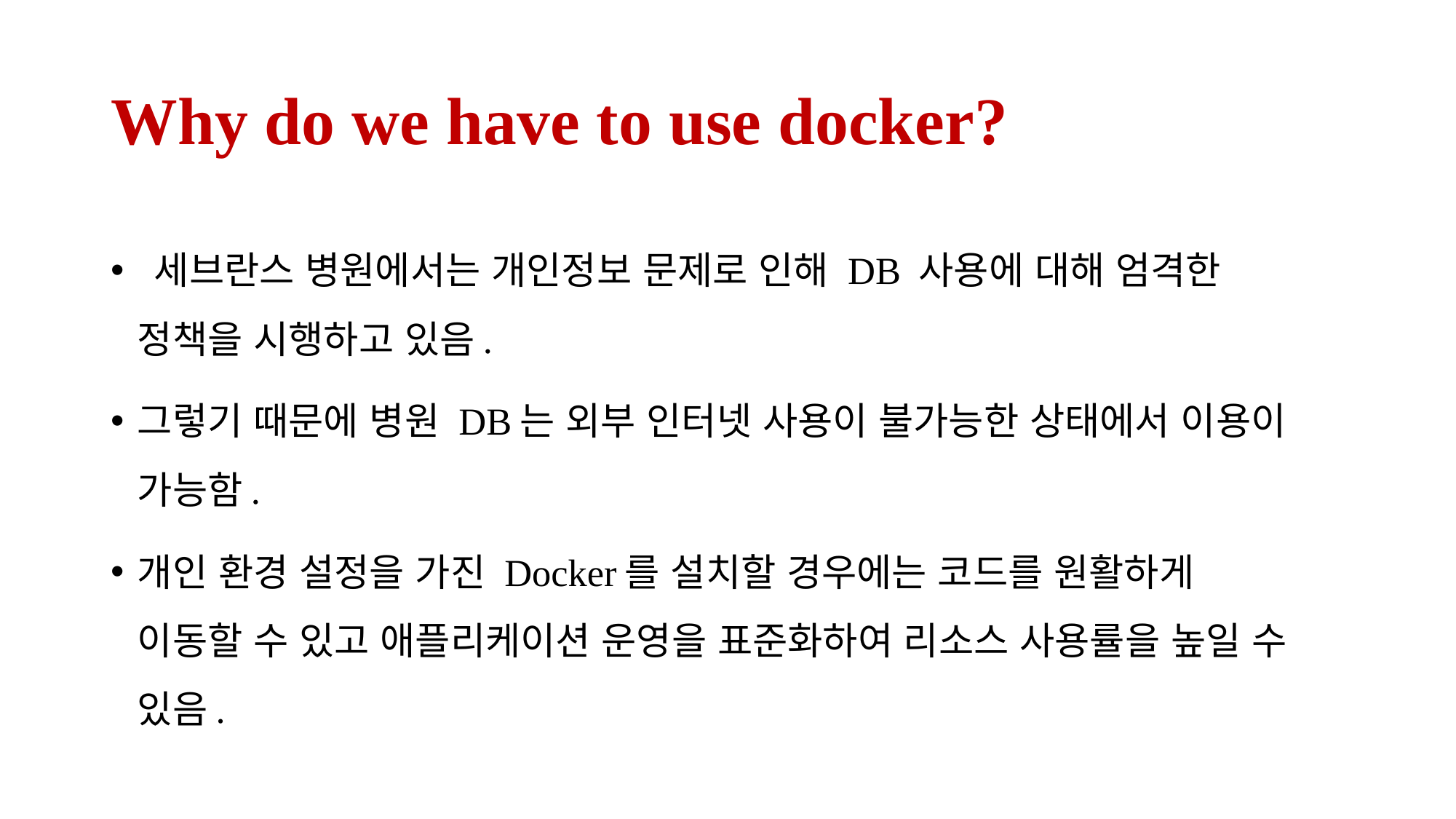

# Why do we have to use docker?
 세브란스 병원에서는 개인정보 문제로 인해 DB 사용에 대해 엄격한 정책을 시행하고 있음.
그렇기 때문에 병원 DB는 외부 인터넷 사용이 불가능한 상태에서 이용이 가능함.
개인 환경 설정을 가진 Docker를 설치할 경우에는 코드를 원활하게 이동할 수 있고 애플리케이션 운영을 표준화하여 리소스 사용률을 높일 수 있음.